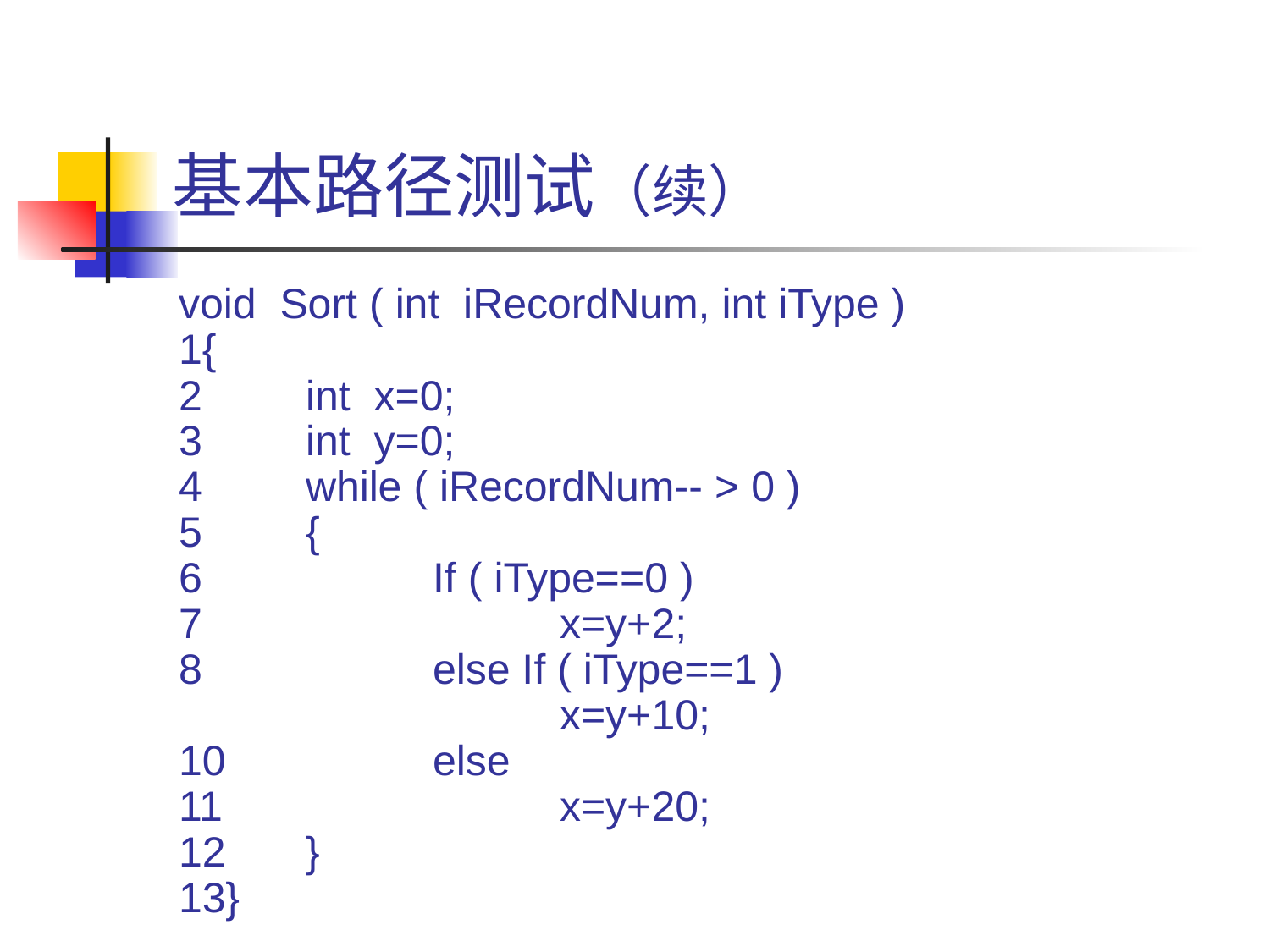

# 基本路径测试（续）
void  Sort ( int  iRecordNum, int iType )
1{
2    	int  x=0;
3    	int  y=0;
4    	while ( iRecordNum-- > 0 )
5    	{
6	   	If ( iType==0 )
7			x=y+2;
8     		else If ( iType==1 )
 			x=y+10;
10       	else
11            		x=y+20;
12    	}
13}